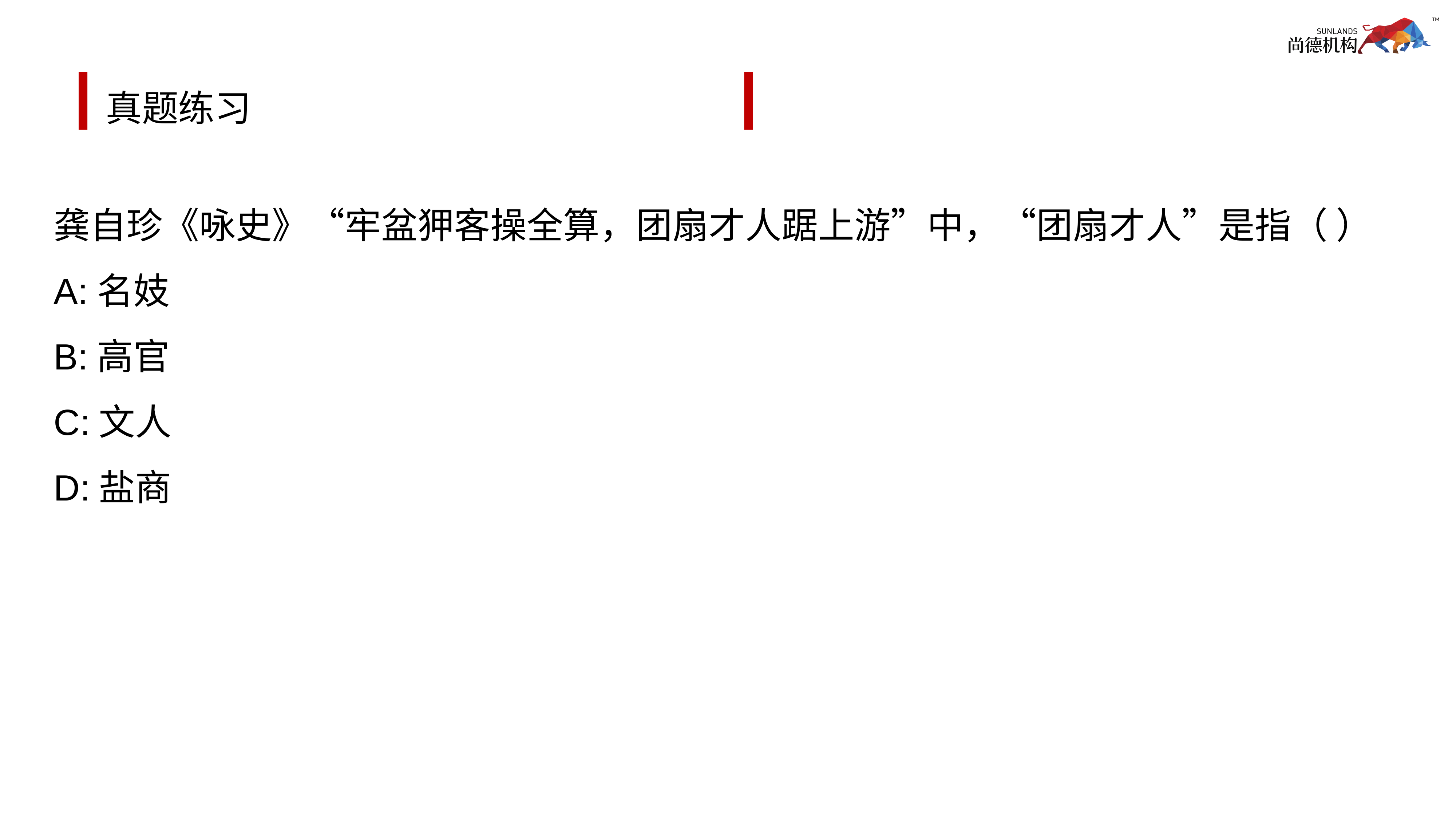

# 真题练习
龚自珍《咏史》“牢盆狎客操全算，团扇才人踞上游”中，“团扇才人”是指（ ）
A:名妓
B:高官
C:文人
D:盐商